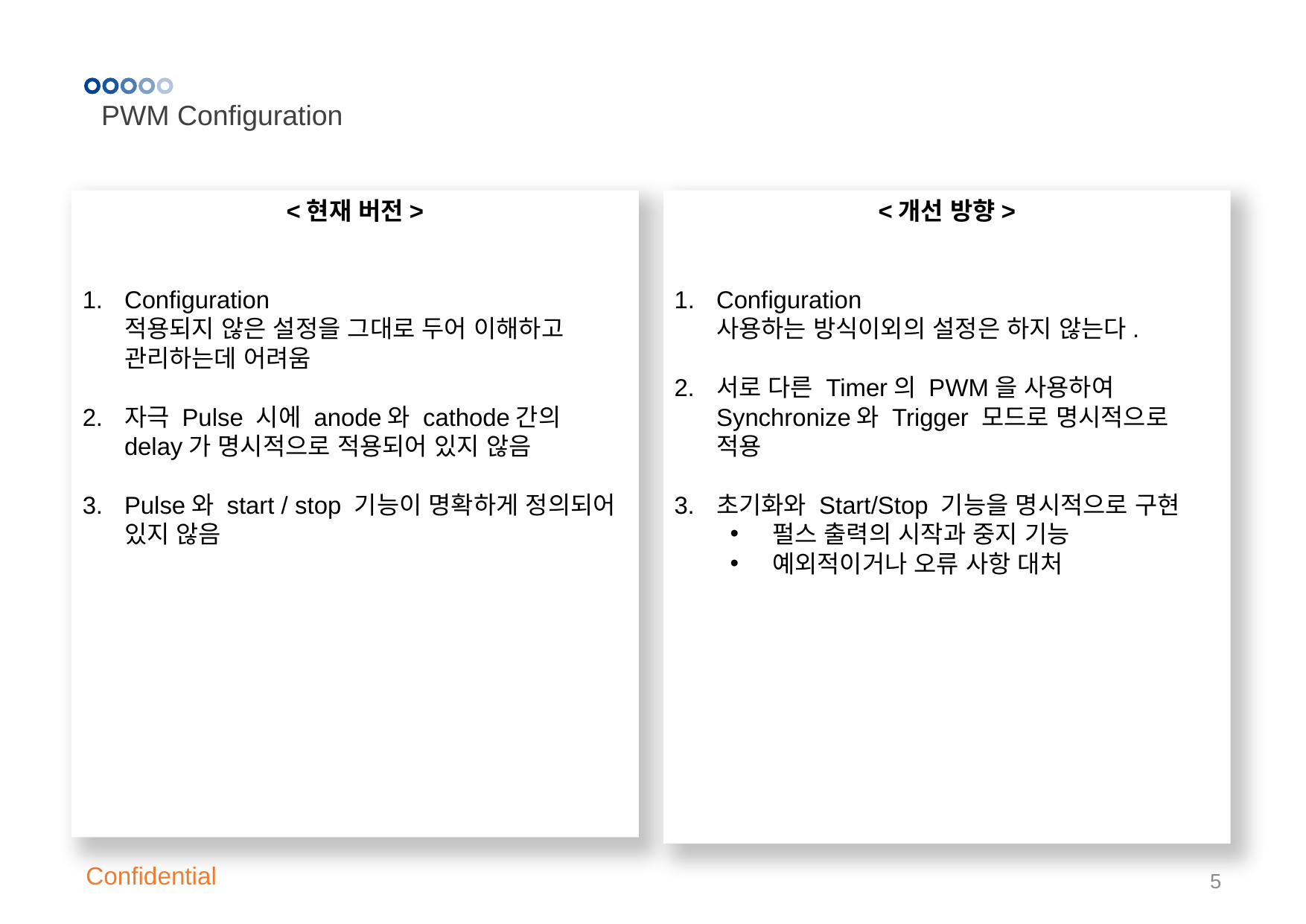

PWM Configuration
<현재 버전>

Configuration
적용되지 않은 설정을 그대로 두어 이해하고 관리하는데 어려움

자극 Pulse 시에 anode와 cathode간의 delay가 명시적으로 적용되어 있지 않음

Pulse와 start / stop 기능이 명확하게 정의되어 있지 않음
<개선 방향>

Configuration
사용하는 방식이외의 설정은 하지 않는다.

서로 다른 Timer의 PWM을 사용하여 Synchronize와 Trigger 모드로 명시적으로 적용

초기화와 Start/Stop 기능을 명시적으로 구현
펄스 출력의 시작과 중지 기능
예외적이거나 오류 사항 대처

5